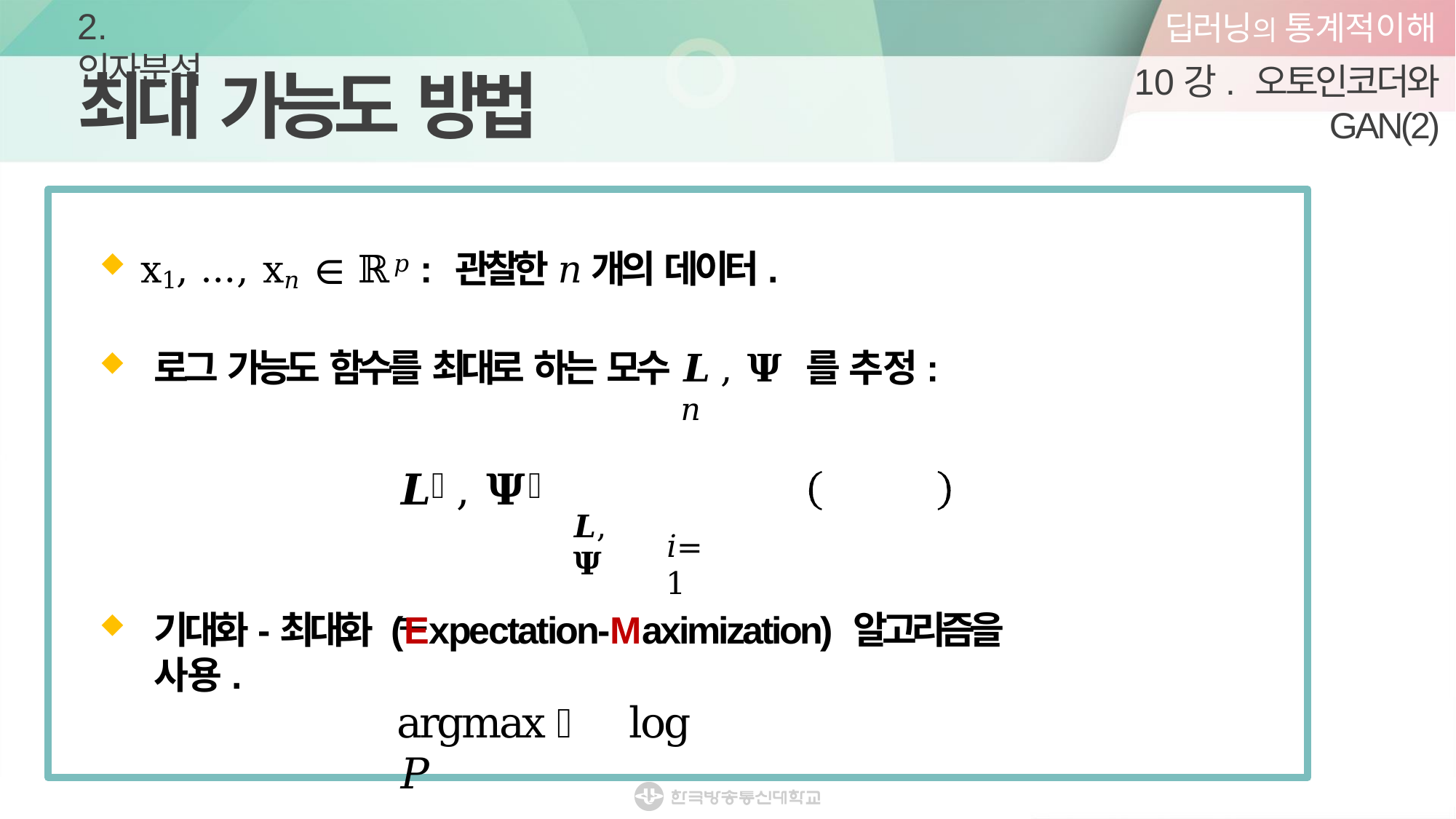

딥러닝의 통계적이해
10강. 오토인코더와 GAN(2)
2. 인자분석
# 최대 가능도 방법

x1, …, x𝑛 ∈ ℝ𝑝 : 관찰한 𝑛 개의 데이터.

로그 가능도 함수를 최대로 하는 모수 𝑳, 𝚿 를 추정:
𝑛
𝑳෠ , 𝚿෡	=	argmax ෍ log 𝑃	xi; 𝑳, 𝚿

𝑳,𝚿
𝑖=1
기대화-최대화 (Expectation-Maximization) 알고리즘을 사용.